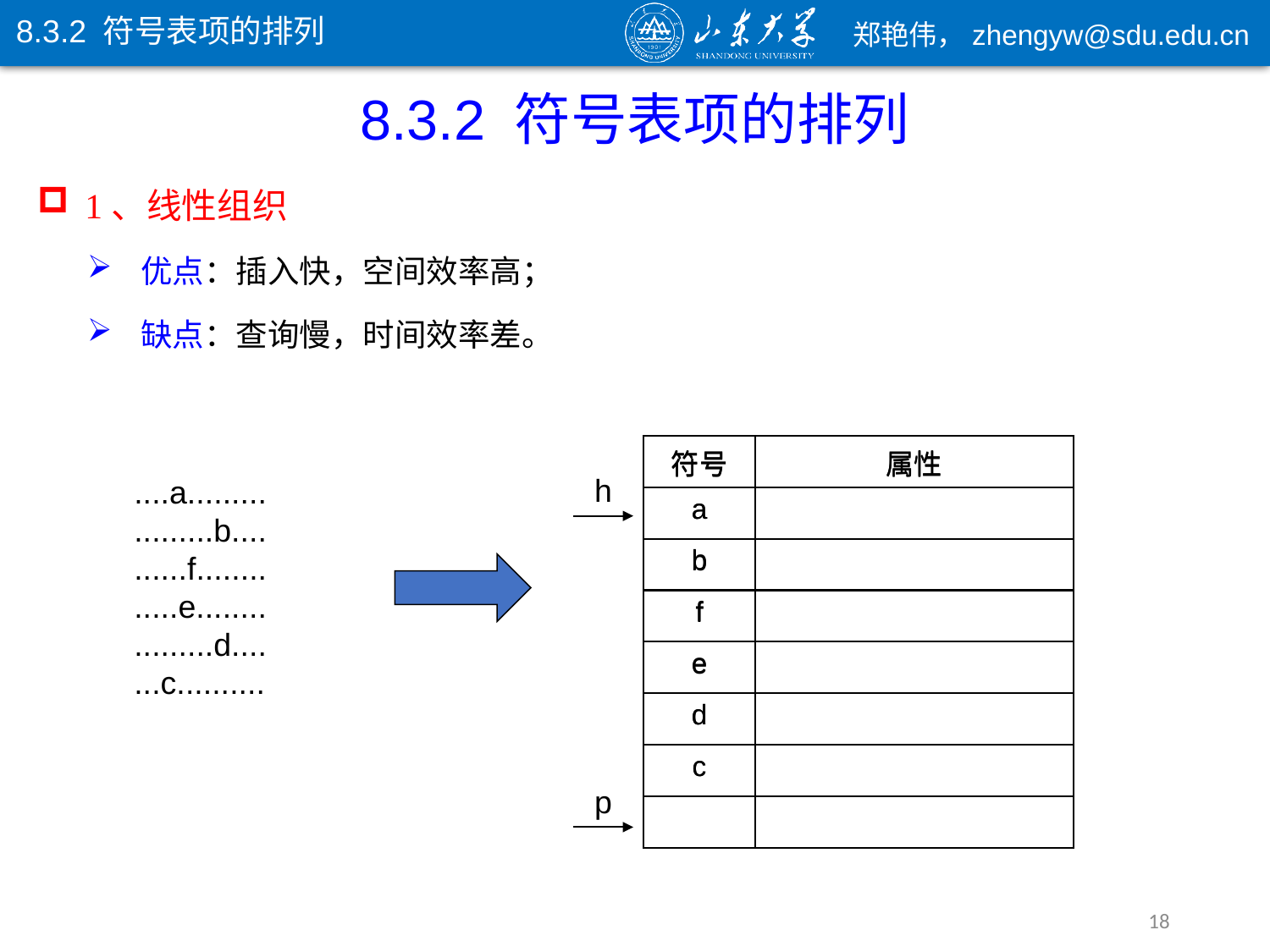

8.3.2 符号表项的排列
8.3.2 符号表项的排列
1、线性组织
优点：插入快，空间效率高；
缺点：查询慢，时间效率差。
| 符号 | 属性 |
| --- | --- |
| a |  |
| b |  |
| f |  |
| e |  |
| d |  |
| c |  |
|  |  |
| 符号 | 属性 |
| --- | --- |
| a |  |
| b |  |
| f |  |
| e |  |
| d |  |
| c |  |
|  |  |
h
....a.........
.........b....
......f........
.....e........
.........d....
...c..........

p
18